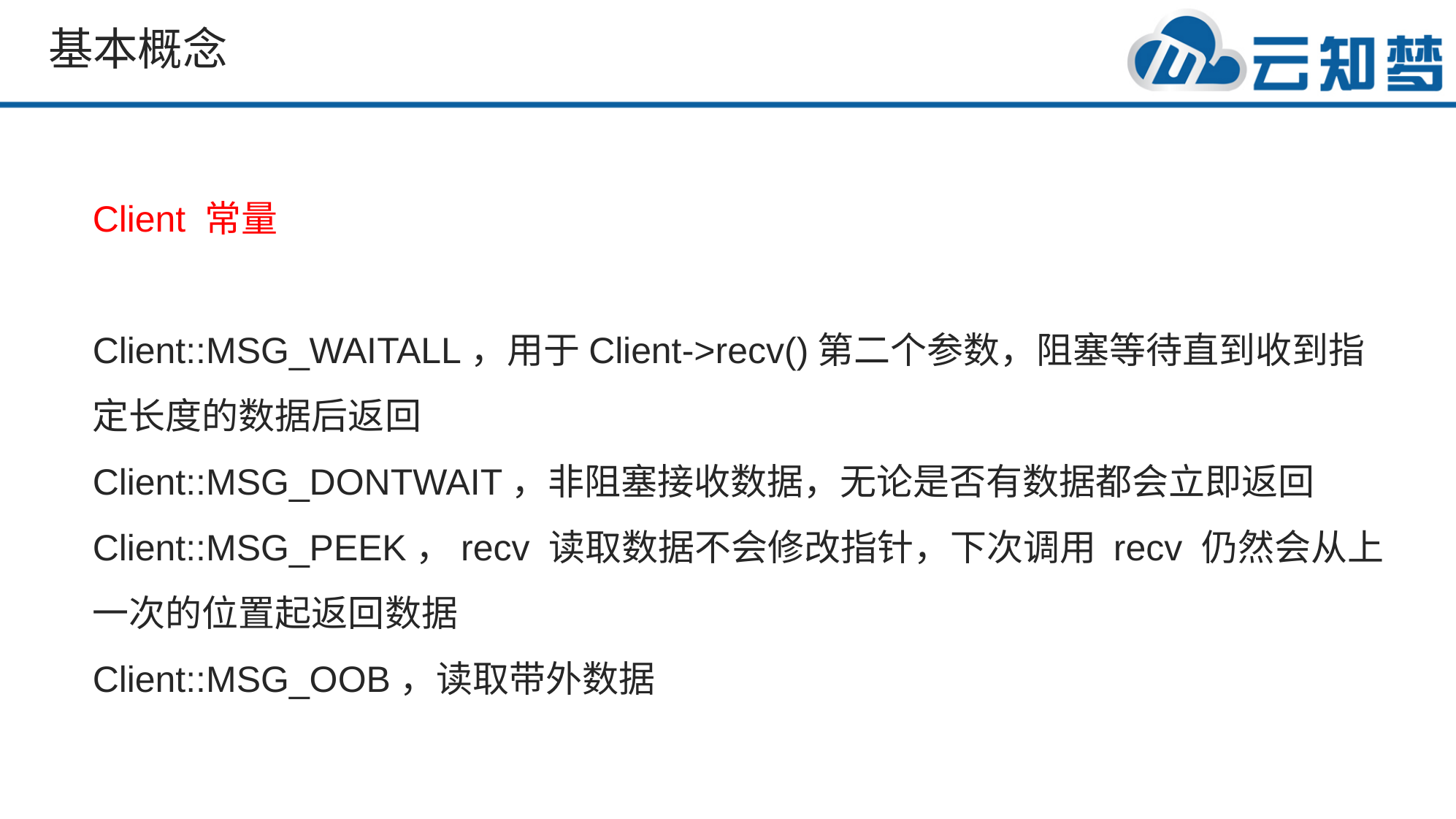

基本概念
Client 常量

Client::MSG_WAITALL，用于Client->recv()第二个参数，阻塞等待直到收到指定长度的数据后返回
Client::MSG_DONTWAIT，非阻塞接收数据，无论是否有数据都会立即返回
Client::MSG_PEEK，recv 读取数据不会修改指针，下次调用 recv 仍然会从上一次的位置起返回数据
Client::MSG_OOB，读取带外数据